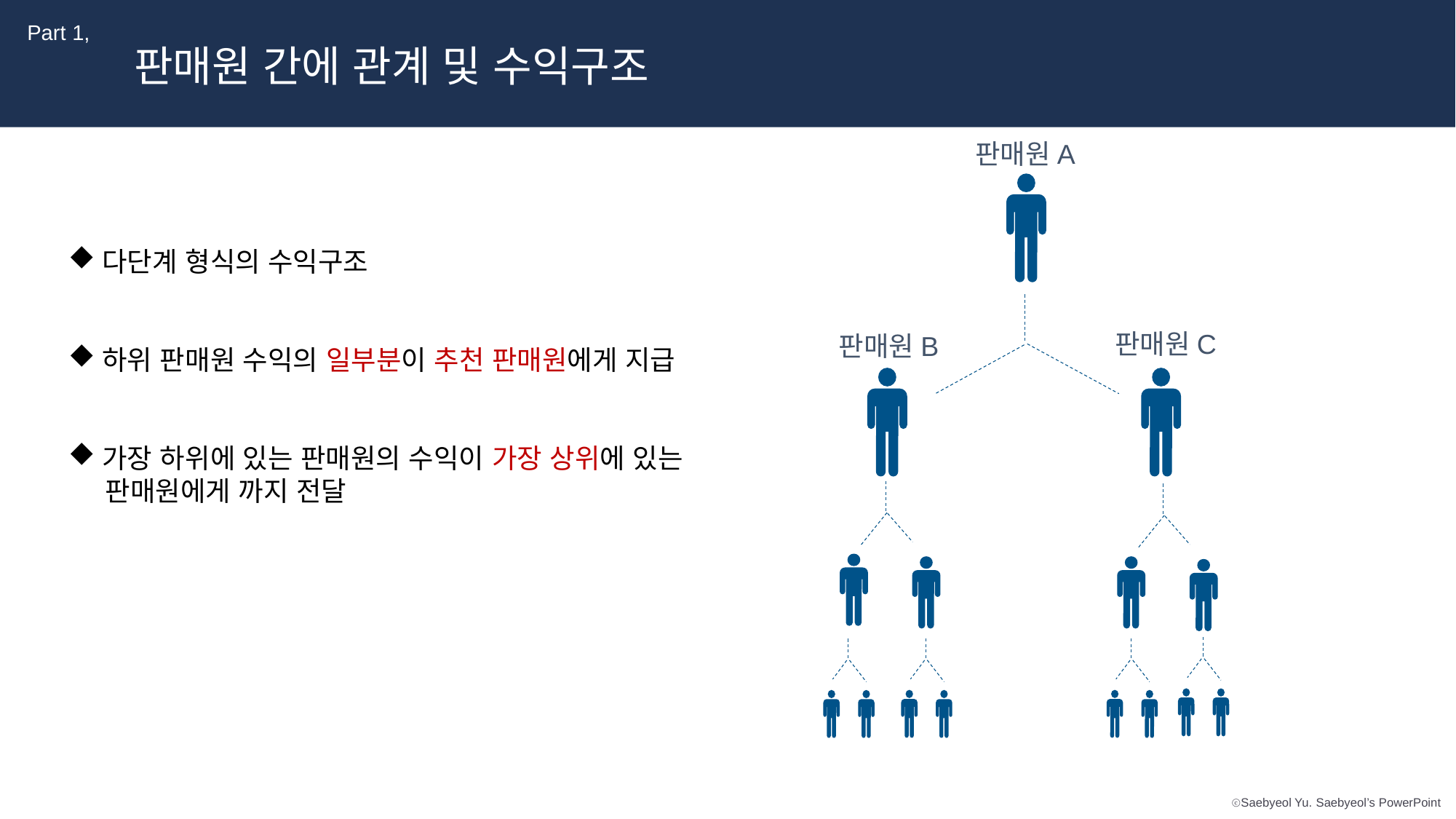

Part 1,
판매원 간에 관계 및 수익구조
판매원A

다단계 형식의 수익구조

하위 판매원 수익의 일부분이 추천 판매원에게 지급

가장 하위에 있는 판매원의 수익이 가장 상위에 있는
    판매원에게 까지 전달
판매원C
판매원B